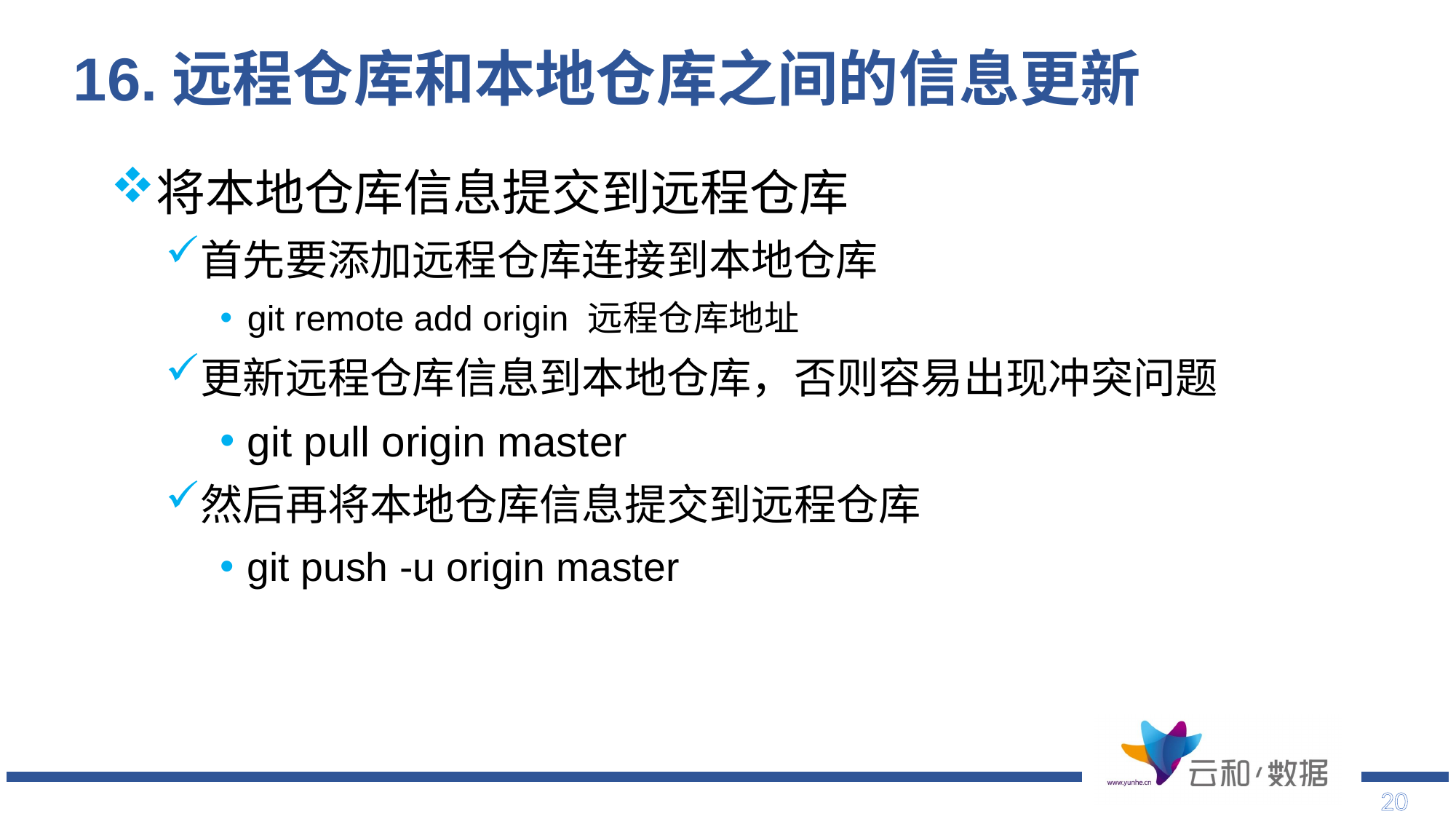

# 16.远程仓库和本地仓库之间的信息更新
将本地仓库信息提交到远程仓库
首先要添加远程仓库连接到本地仓库
git remote add origin 远程仓库地址
更新远程仓库信息到本地仓库，否则容易出现冲突问题
git pull origin master
然后再将本地仓库信息提交到远程仓库
git push -u origin master